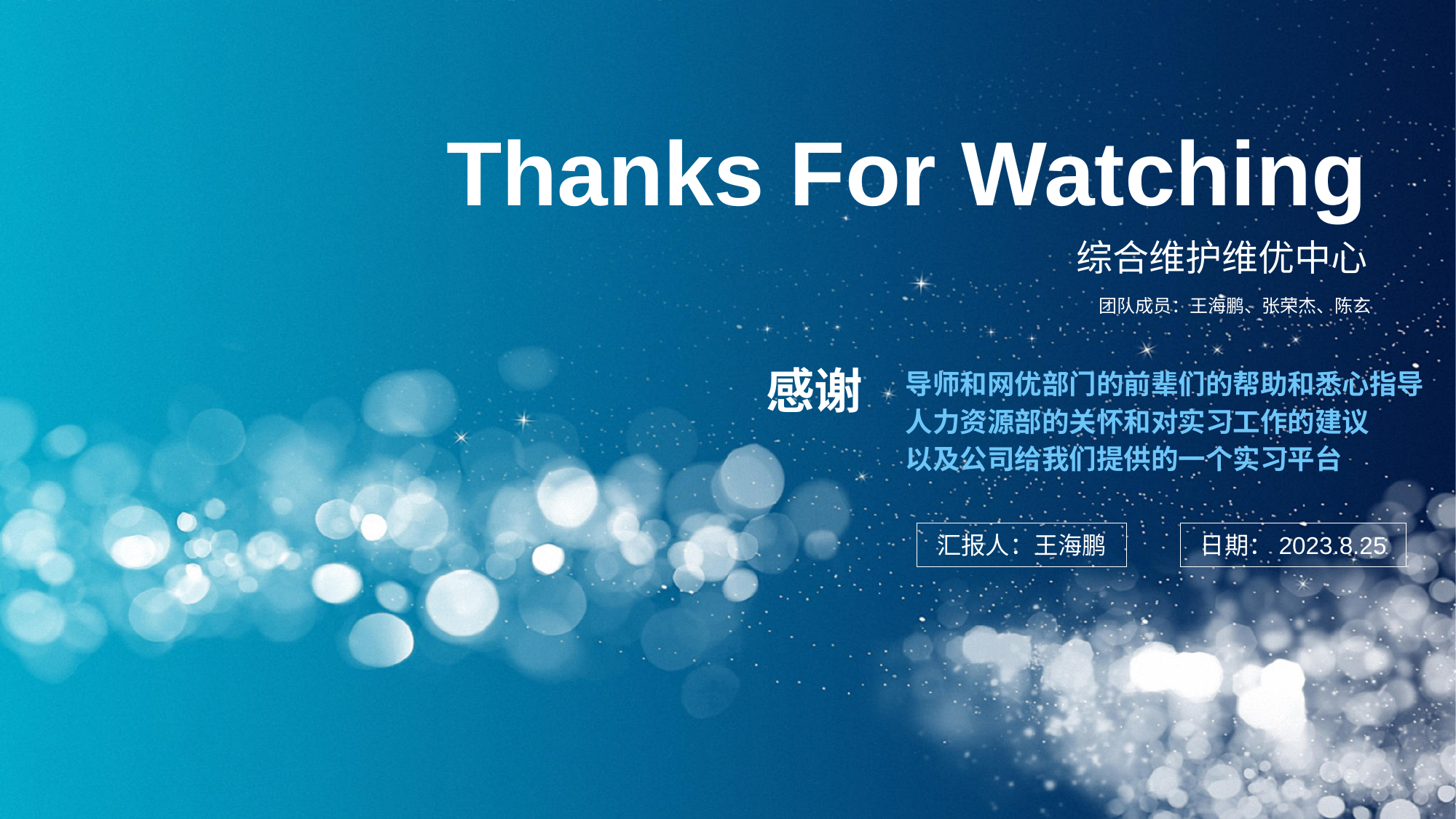

Thanks For Watching
综合维护维优中心
团队成员：王海鹏、张荣杰、陈玄
感谢
导师和网优部门的前辈们的帮助和悉心指导
人力资源部的关怀和对实习工作的建议
以及公司给我们提供的一个实习平台
汇报人：王海鹏
日期：2023.8.25